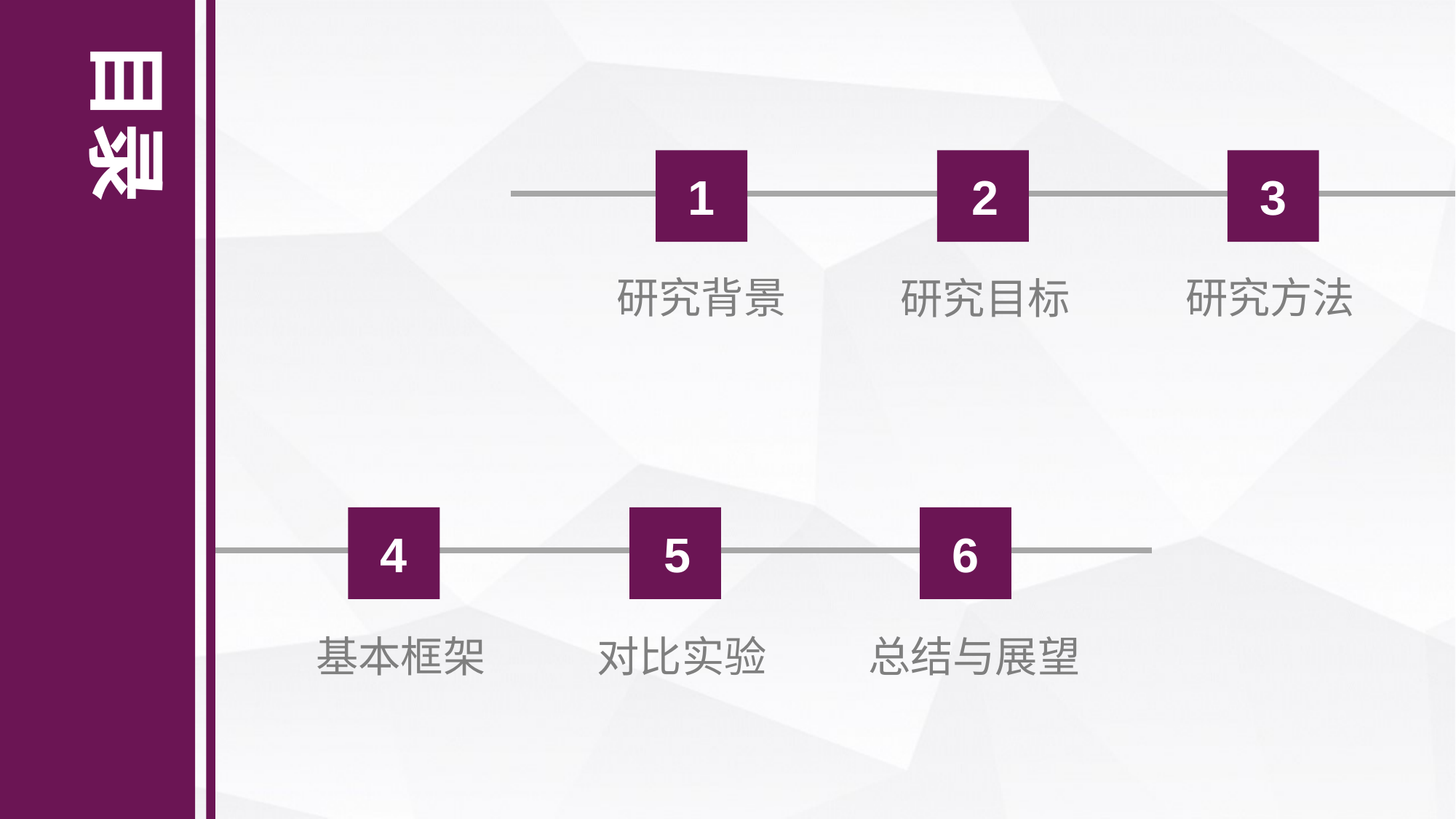

目录

1

2

3
研究方法
研究背景
研究目标

4

5

6
对比实验
基本框架
总结与展望